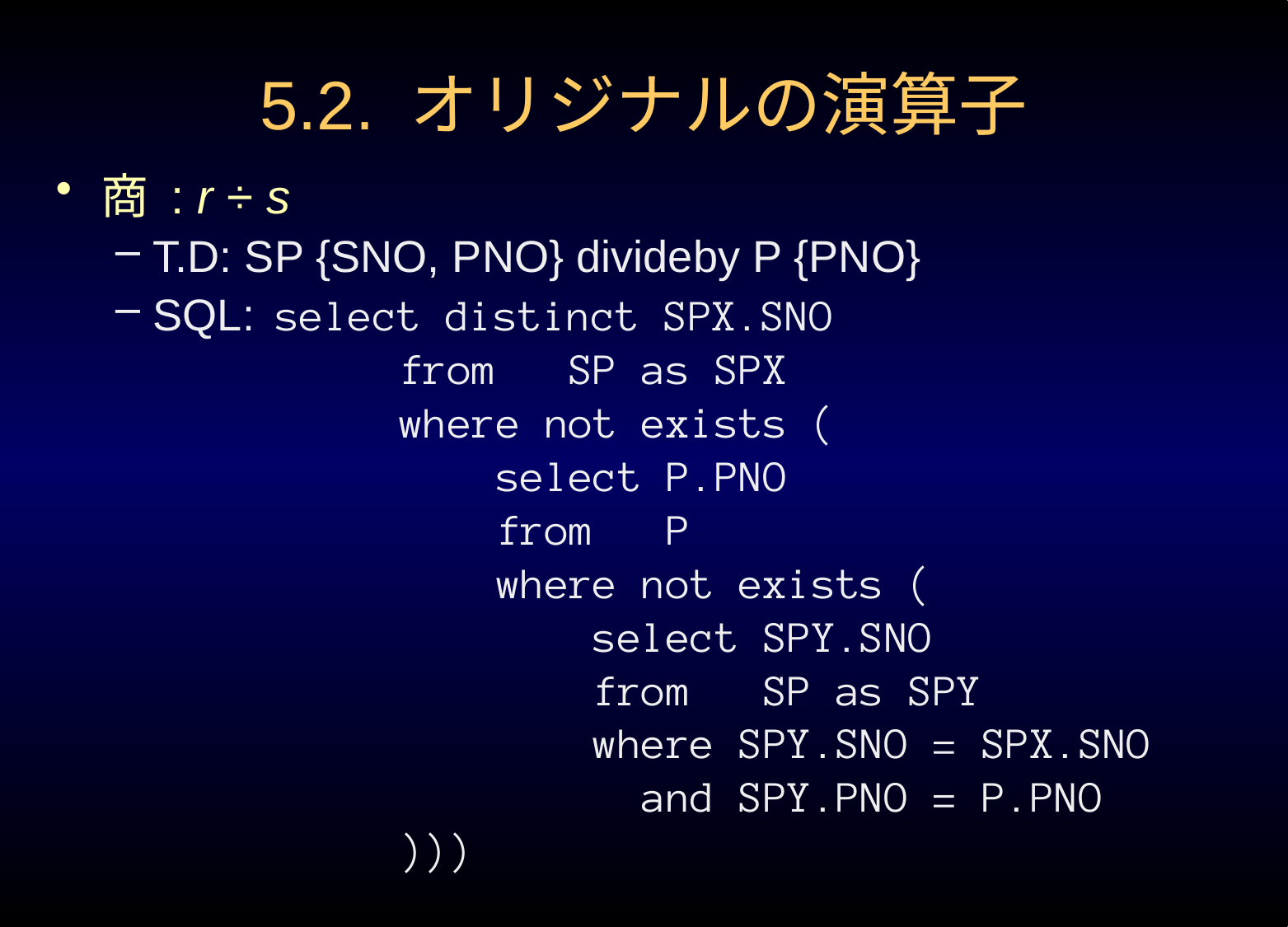

# 5.2. オリジナルの演算子
商 : r ÷ s
T.D: SP {SNO, PNO} divideby P {PNO}
SQL:	select distinct SPX.SNO
		from   SP as SPX
		where not exists (
		    select P.PNO
		    from   P
		    where not exists (
		        select SPY.SNO
		        from   SP as SPY
		        where SPY.SNO = SPX.SNO
		          and SPY.PNO = P.PNO
		)))